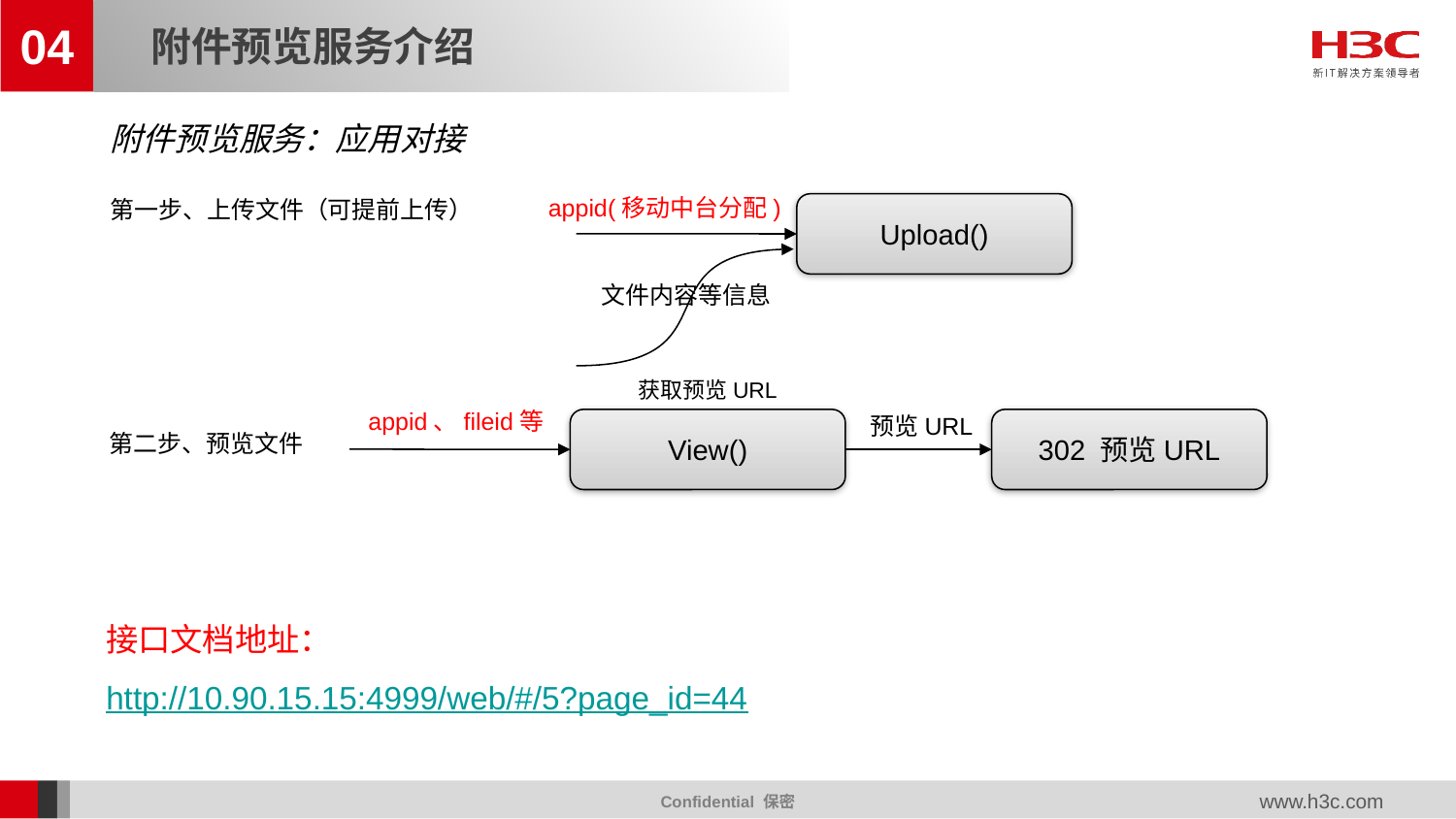

04
附件预览服务介绍
附件预览服务：应用对接
appid(移动中台分配)
第一步、上传文件（可提前上传）
Upload()
文件内容等信息
获取预览URL
appid、fileid等
预览URL
View()
302 预览URL
第二步、预览文件
接口文档地址：
http://10.90.15.15:4999/web/#/5?page_id=44